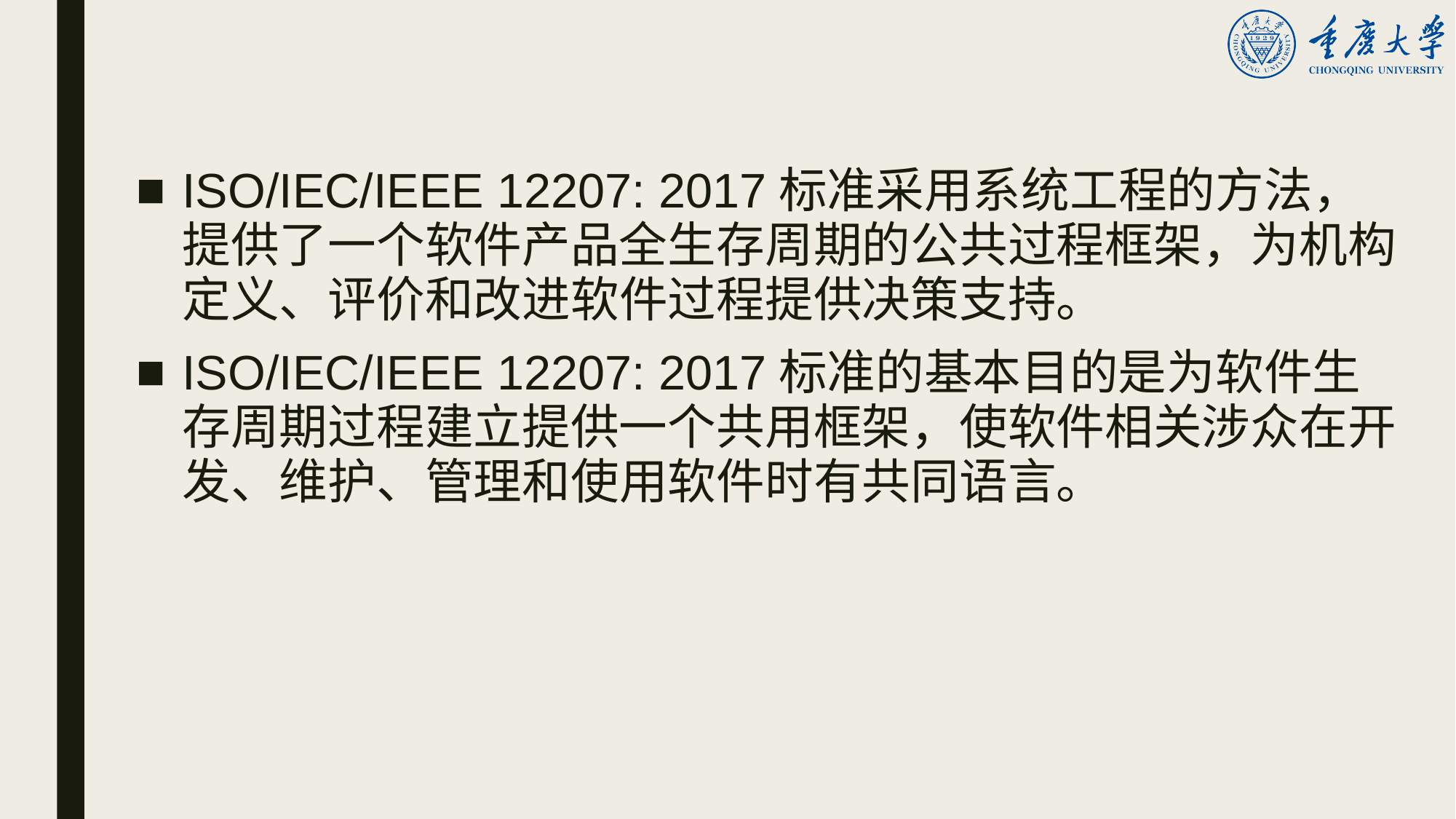

ISO/IEC/IEEE 12207: 2017标准采用系统工程的方法，提供了一个软件产品全生存周期的公共过程框架，为机构定义、评价和改进软件过程提供决策支持。
ISO/IEC/IEEE 12207: 2017标准的基本目的是为软件生存周期过程建立提供一个共用框架，使软件相关涉众在开发、维护、管理和使用软件时有共同语言。